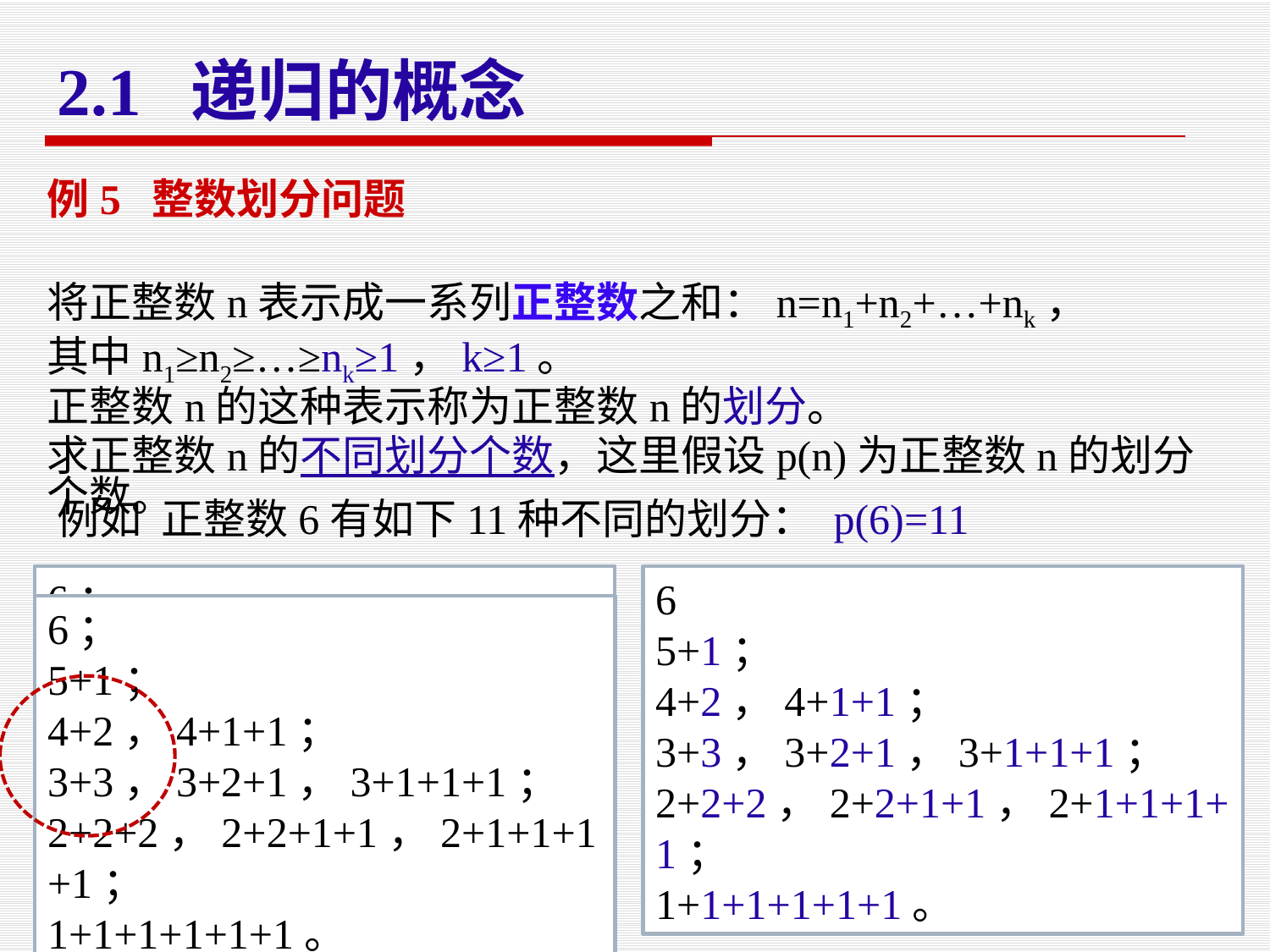

2.1  递归的概念
例5  整数划分问题

将正整数n表示成一系列正整数之和：n=n1+n2+…+nk，
其中n1≥n2≥…≥nk≥1，k≥1。
正整数n的这种表示称为正整数n的划分。
求正整数n的不同划分个数，这里假设p(n)为正整数n的划分个数。

例如  正整数6有如下11种不同的划分： p(6)=11
6；
5+1；
4+2，4+1+1；
3+3，3+2+1，3+1+1+1；
2+2+2，2+2+1+1，2+1+1+1+1；
1+1+1+1+1+1。
6
5+1；
4+2，4+1+1；
3+3，3+2+1，3+1+1+1；
2+2+2，2+2+1+1，2+1+1+1+1；
1+1+1+1+1+1。
6；
5+1；
4+2，4+1+1；
3+3，3+2+1，3+1+1+1；
2+2+2，2+2+1+1，2+1+1+1+1；
1+1+1+1+1+1。